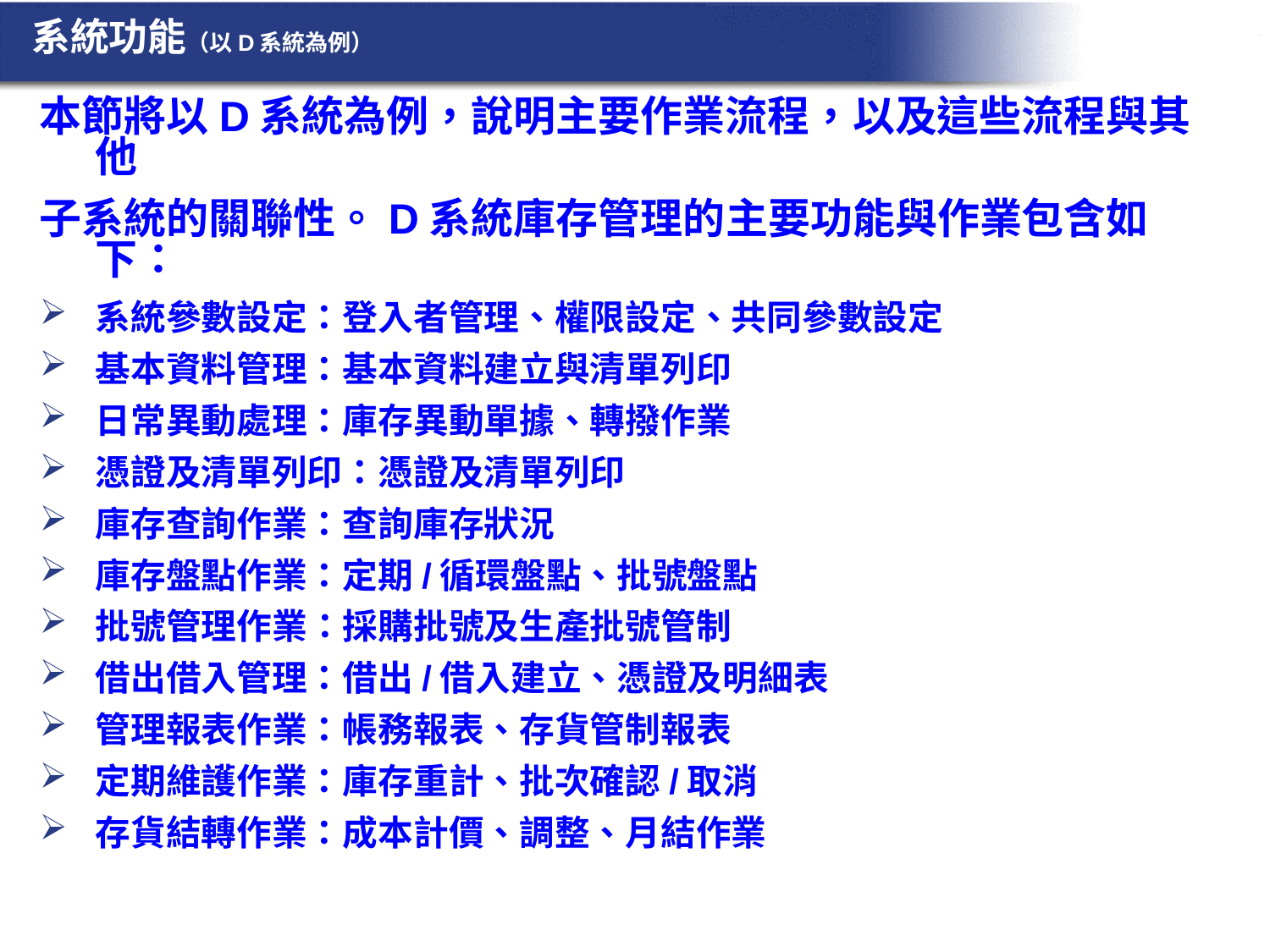

# 系統功能（以D系統為例）
本節將以D系統為例，說明主要作業流程，以及這些流程與其他
子系統的關聯性。D系統庫存管理的主要功能與作業包含如下：
系統參數設定：登入者管理、權限設定、共同參數設定
基本資料管理：基本資料建立與清單列印
日常異動處理：庫存異動單據、轉撥作業
憑證及清單列印：憑證及清單列印
庫存查詢作業：查詢庫存狀況
庫存盤點作業：定期/循環盤點、批號盤點
批號管理作業：採購批號及生產批號管制
借出借入管理：借出/借入建立、憑證及明細表
管理報表作業：帳務報表、存貨管制報表
定期維護作業：庫存重計、批次確認/取消
存貨結轉作業：成本計價、調整、月結作業